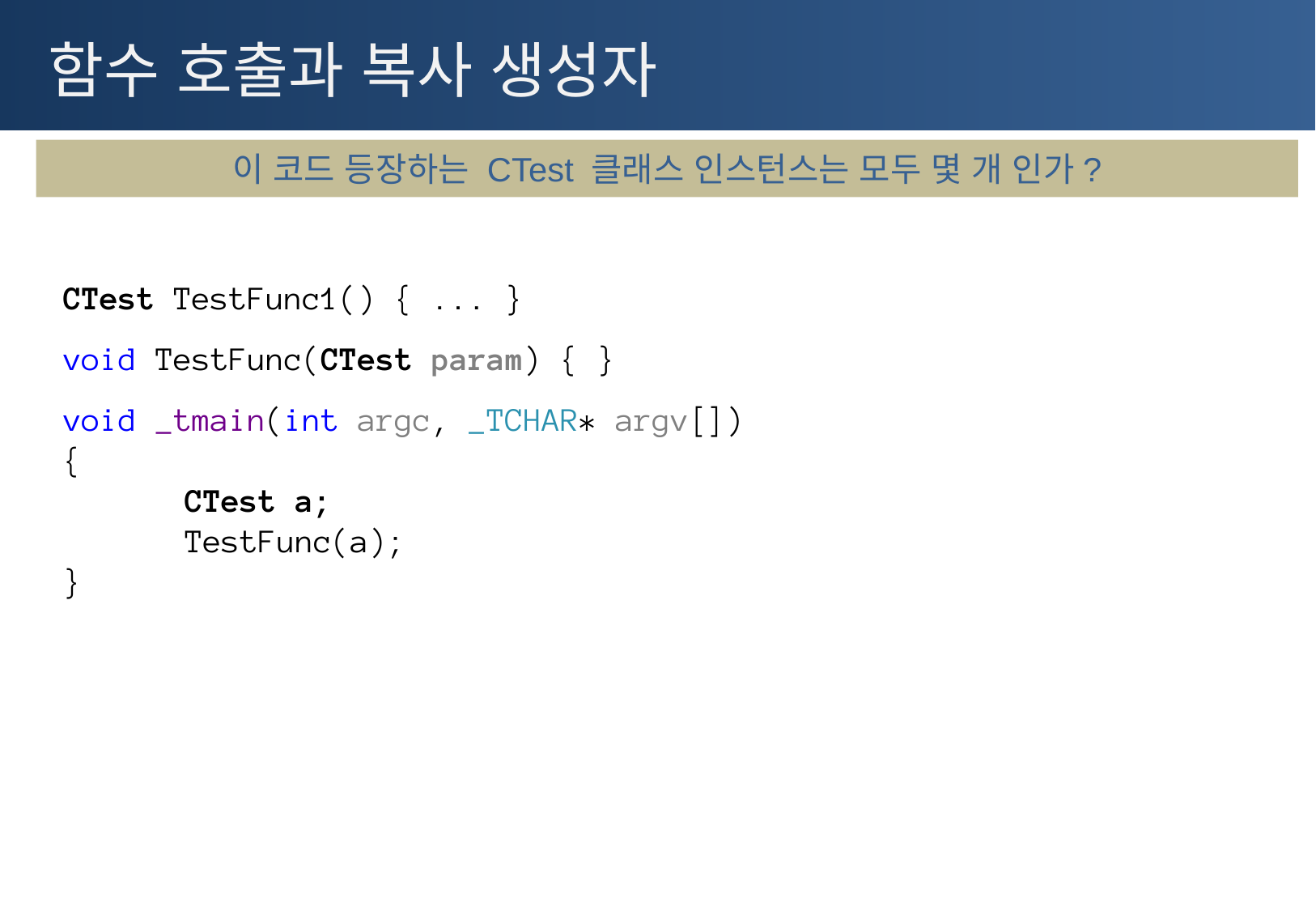

# 함수 호출과 복사 생성자
이 코드 등장하는 CTest 클래스 인스턴스는 모두 몇 개 인가?
CTest TestFunc1() { ... }

void TestFunc(CTest param) { }

void _tmain(int argc, _TCHAR* argv[])
{
	CTest a;
	TestFunc(a);
}